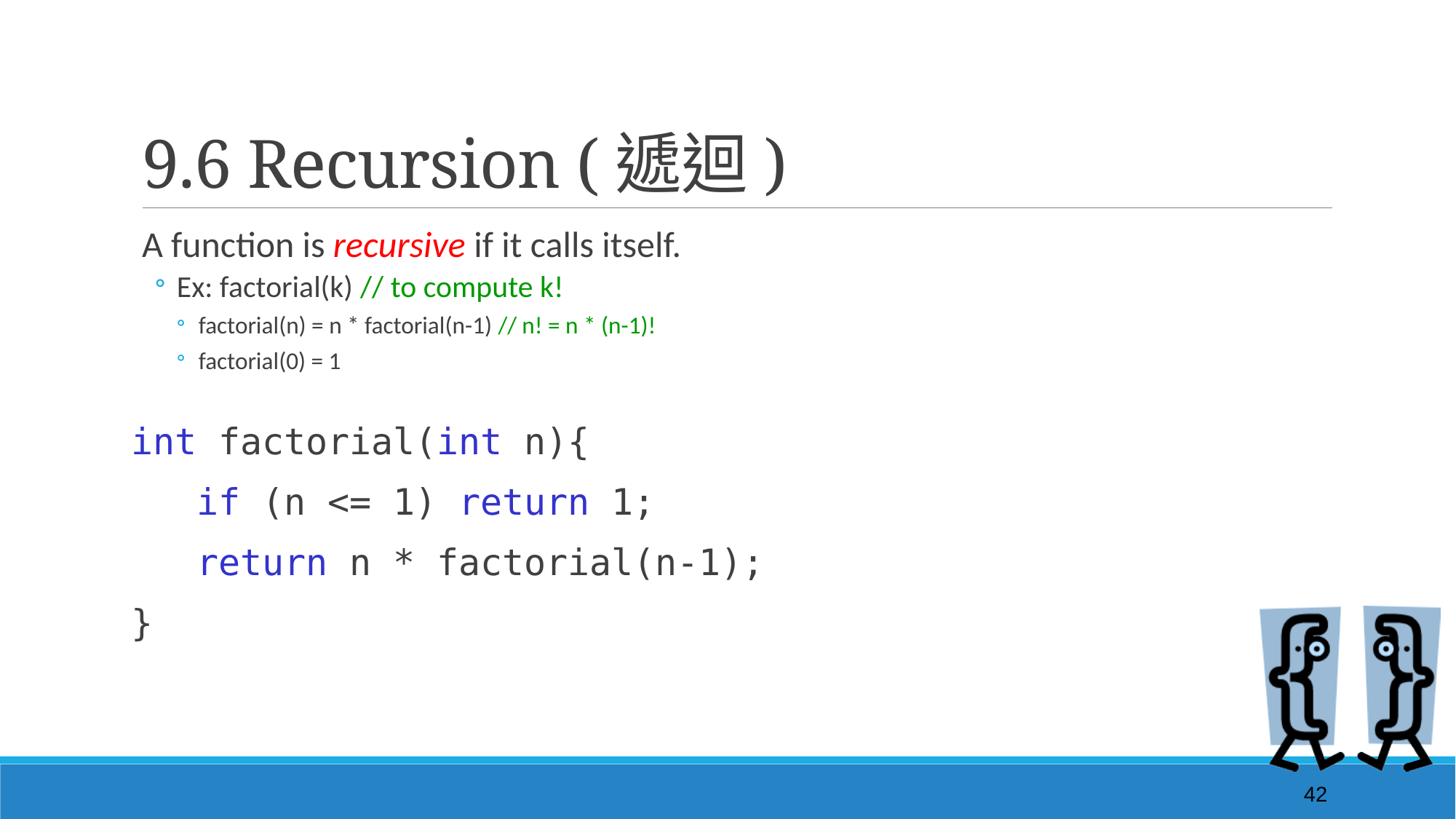

# 9.6 Recursion (遞迴)
A function is recursive if it calls itself.
Ex: factorial(k) // to compute k!
factorial(n) = n * factorial(n-1) // n! = n * (n-1)!
factorial(0) = 1

int factorial(int n){
   if (n <= 1) return 1;
   return n * factorial(n-1);
}

42